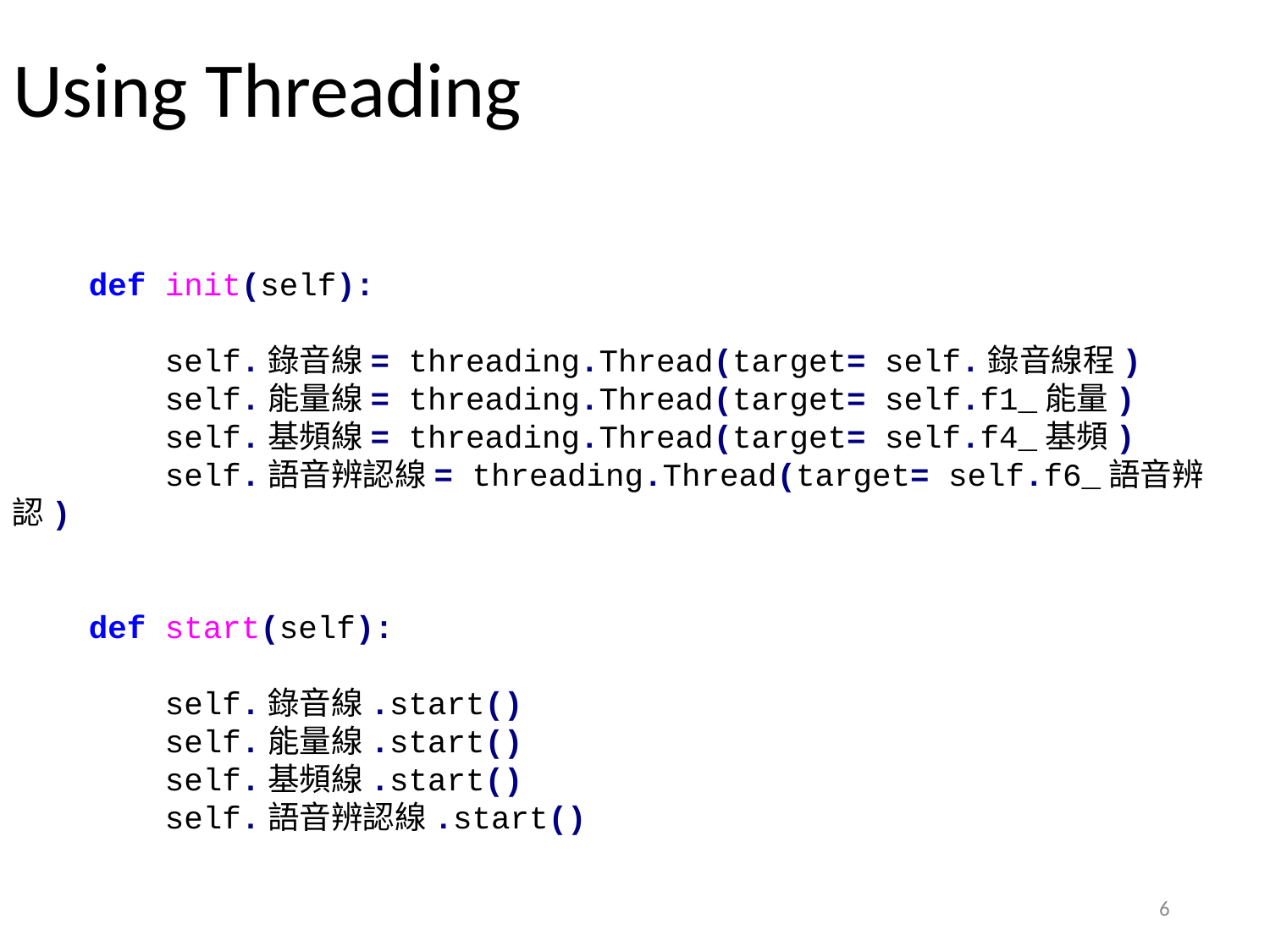

Using Threading
    def init(self):

        self.錄音線= threading.Thread(target= self.錄音線程)
        self.能量線= threading.Thread(target= self.f1_能量)
        self.基頻線= threading.Thread(target= self.f4_基頻)
        self.語音辨認線= threading.Thread(target= self.f6_語音辨認)

    def start(self):

        self.錄音線.start()
        self.能量線.start()
        self.基頻線.start()
        self.語音辨認線.start()
6